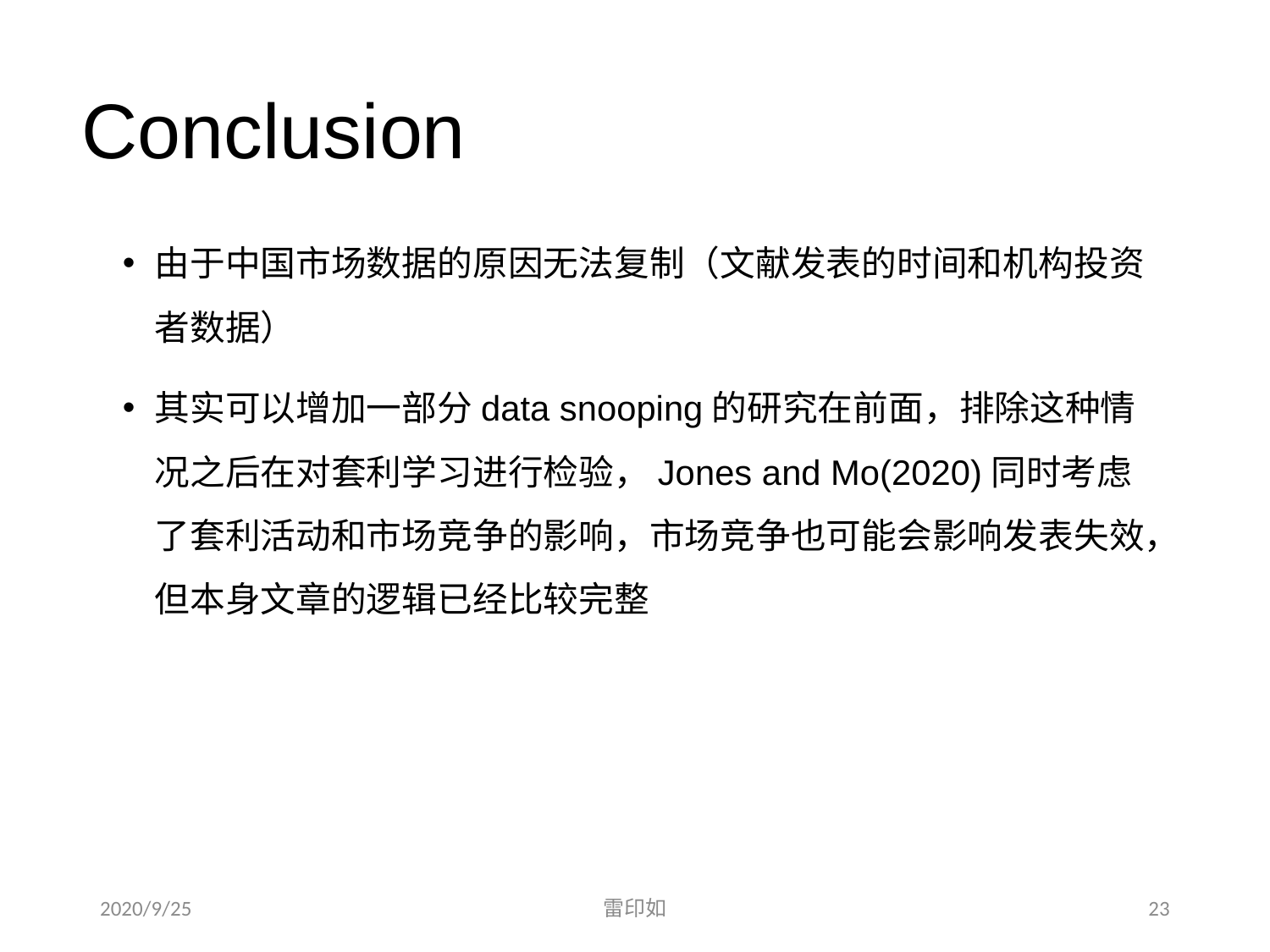

# Conclusion
由于中国市场数据的原因无法复制（文献发表的时间和机构投资者数据）
其实可以增加一部分data snooping的研究在前面，排除这种情况之后在对套利学习进行检验，Jones and Mo(2020)同时考虑了套利活动和市场竞争的影响，市场竞争也可能会影响发表失效，但本身文章的逻辑已经比较完整

2020/9/25
雷印如
23